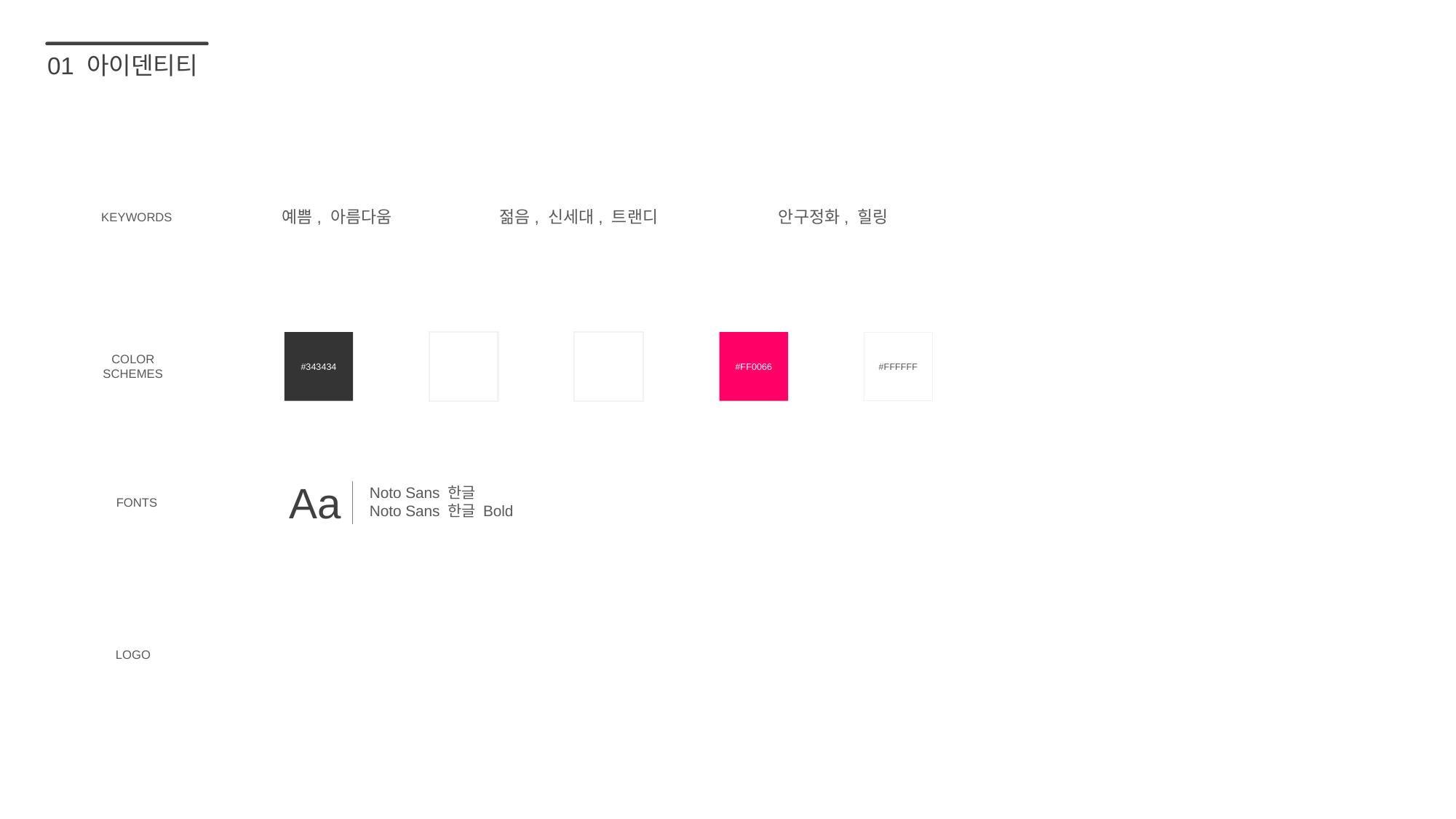

01 아이덴티티
예쁨, 아름다움
젊음, 신세대, 트랜디
안구정화, 힐링
KEYWORDS
#343434
#F7941D
#FFC000
#FF0066
#FFFFFF
COLOR
SCHEMES
Aa
Noto Sans 한글
Noto Sans 한글 Bold
FONTS
LOGO